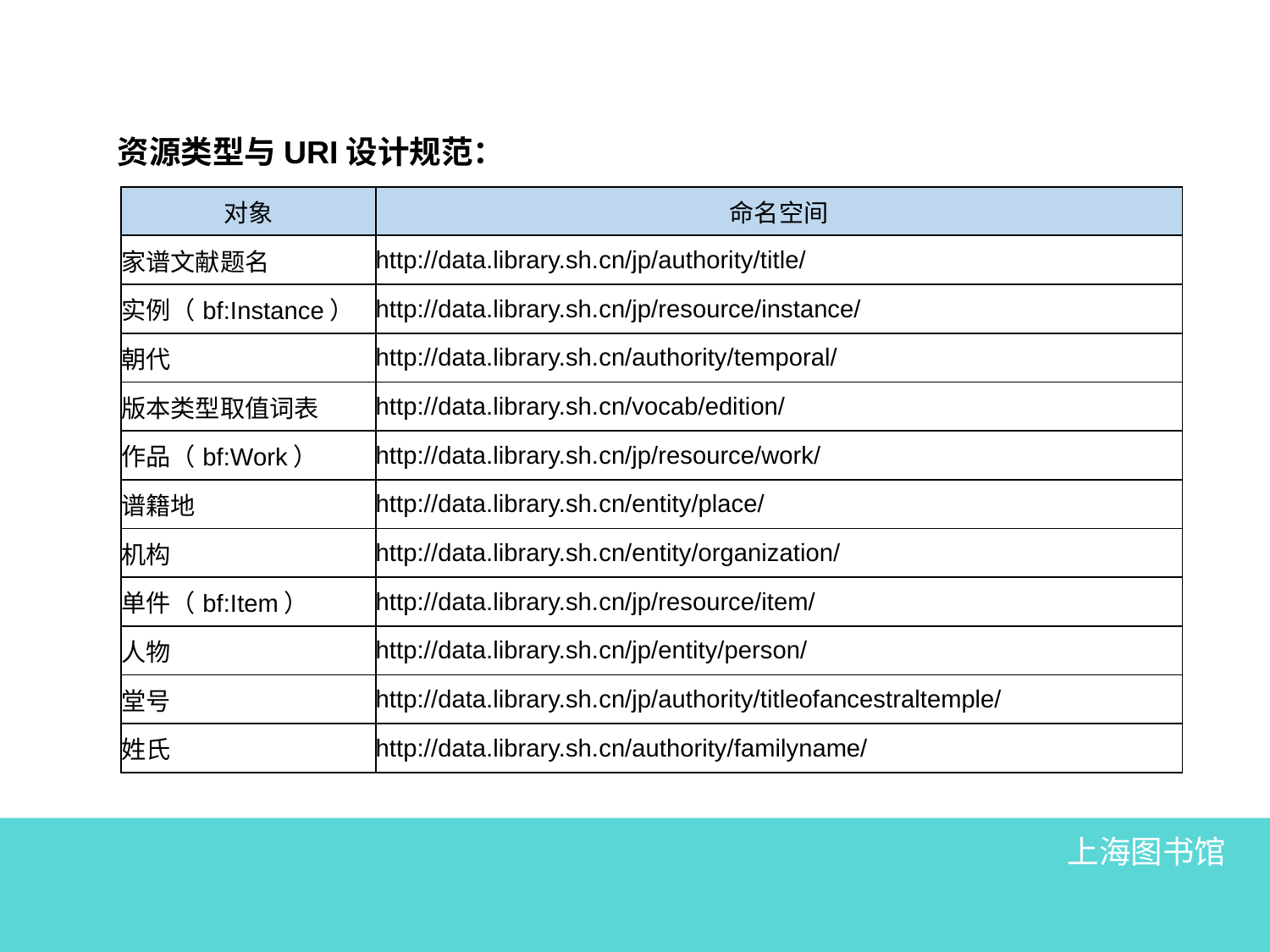

资源类型与URI设计规范：
| 对象 | 命名空间 |
| --- | --- |
| 家谱文献题名 | http://data.library.sh.cn/jp/authority/title/ |
| 实例（bf:Instance） | http://data.library.sh.cn/jp/resource/instance/ |
| 朝代 | http://data.library.sh.cn/authority/temporal/ |
| 版本类型取值词表 | http://data.library.sh.cn/vocab/edition/ |
| 作品（bf:Work） | http://data.library.sh.cn/jp/resource/work/ |
| 谱籍地 | http://data.library.sh.cn/entity/place/ |
| 机构 | http://data.library.sh.cn/entity/organization/ |
| 单件（bf:Item） | http://data.library.sh.cn/jp/resource/item/ |
| 人物 | http://data.library.sh.cn/jp/entity/person/ |
| 堂号 | http://data.library.sh.cn/jp/authority/titleofancestraltemple/ |
| 姓氏 | http://data.library.sh.cn/authority/familyname/ |
上海图书馆